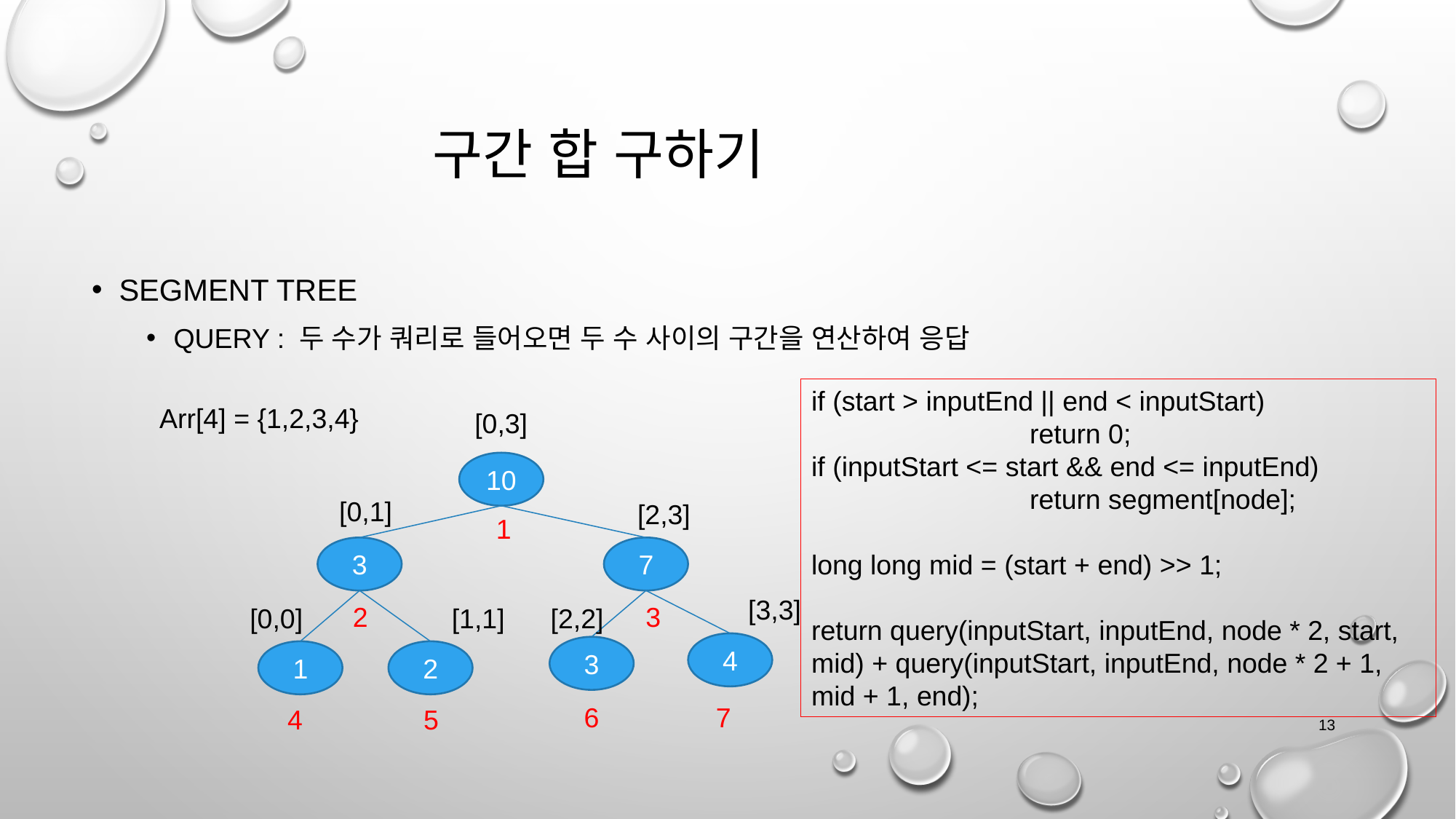

구간 합 구하기
Segment Tree
Query : 두 수가 쿼리로 들어오면 두 수 사이의 구간을 연산하여 응답
if (start > inputEnd || end < inputStart)
		return 0;
if (inputStart <= start && end <= inputEnd)
		return segment[node];

long long mid = (start + end) >> 1;

return query(inputStart, inputEnd, node * 2, start, mid) + query(inputStart, inputEnd, node * 2 + 1, mid + 1, end);

Arr[4] = {1,2,3,4}
[0,3]
10
[0,1]
[2,3]
1
3
7
[3,3]
2
3
[0,0]
[1,1]
[2,2]
4
3
1
2
6
7
4
5
13